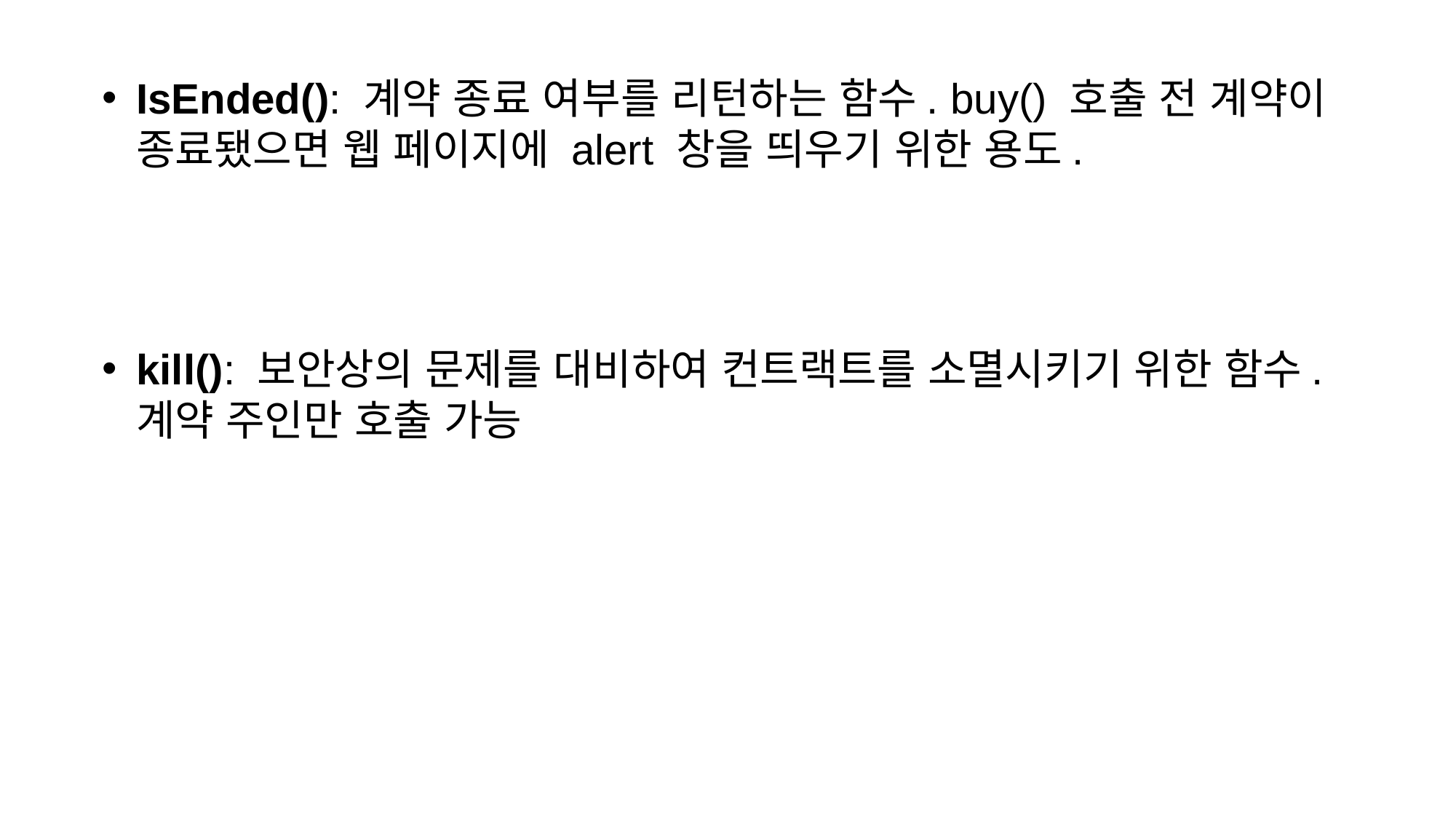

IsEnded(): 계약 종료 여부를 리턴하는 함수. buy() 호출 전 계약이 종료됐으면 웹 페이지에 alert 창을 띄우기 위한 용도.
kill(): 보안상의 문제를 대비하여 컨트랙트를 소멸시키기 위한 함수. 계약 주인만 호출 가능